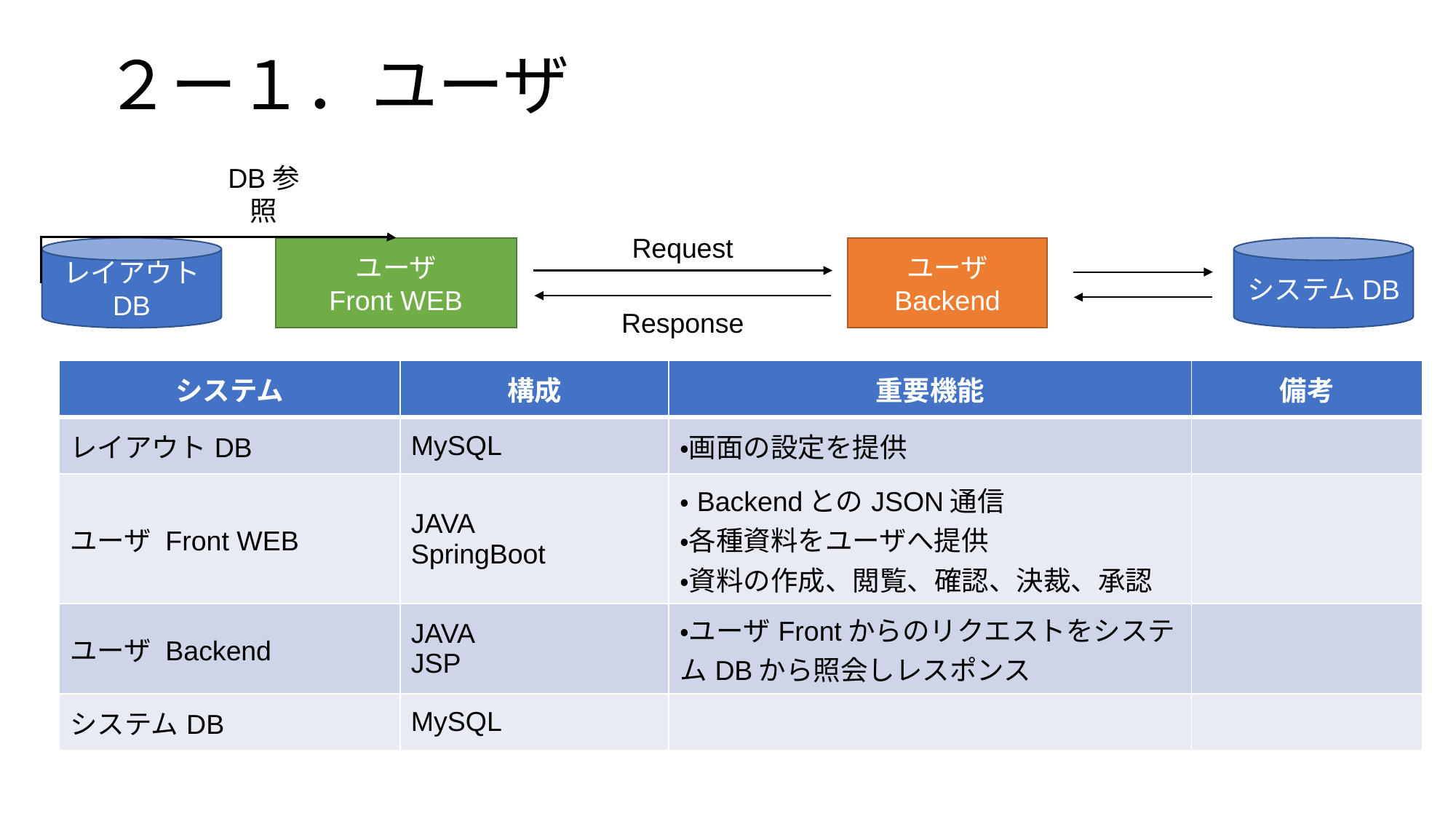

# ２ー１．ユーザ
DB参照
Request
レイアウト
DB
ユーザ
Front WEB
ユーザ
Backend
システムDB
Response
| システム | 構成 | 重要機能 | 備考 |
| --- | --- | --- | --- |
| レイアウトDB | MySQL | ・画面の設定を提供 |  |
| ユーザ Front WEB | JAVA SpringBoot | ・BackendとのJSON通信 ・各種資料をユーザへ提供 ・資料の作成、閲覧、確認、決裁、承認 |  |
| ユーザ Backend | JAVA JSP | ・ユーザFrontからのリクエストをシステムDBから照会しレスポンス |  |
| システムDB | MySQL |  |  |